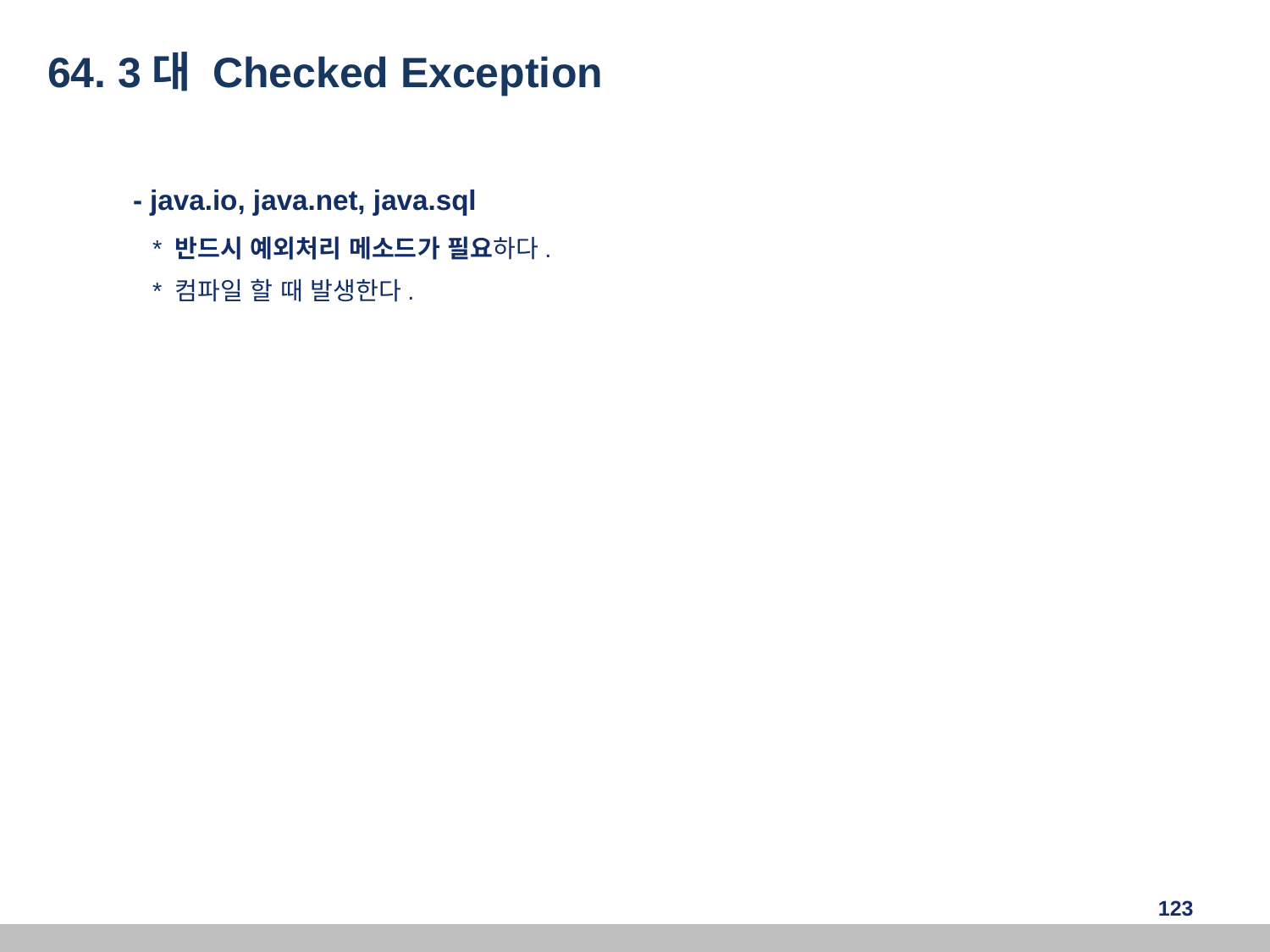

64. 3대 Checked Exception
  - java.io, java.net, java.sql

     * 반드시 예외처리 메소드가 필요하다.

     * 컴파일 할 때 발생한다.
123